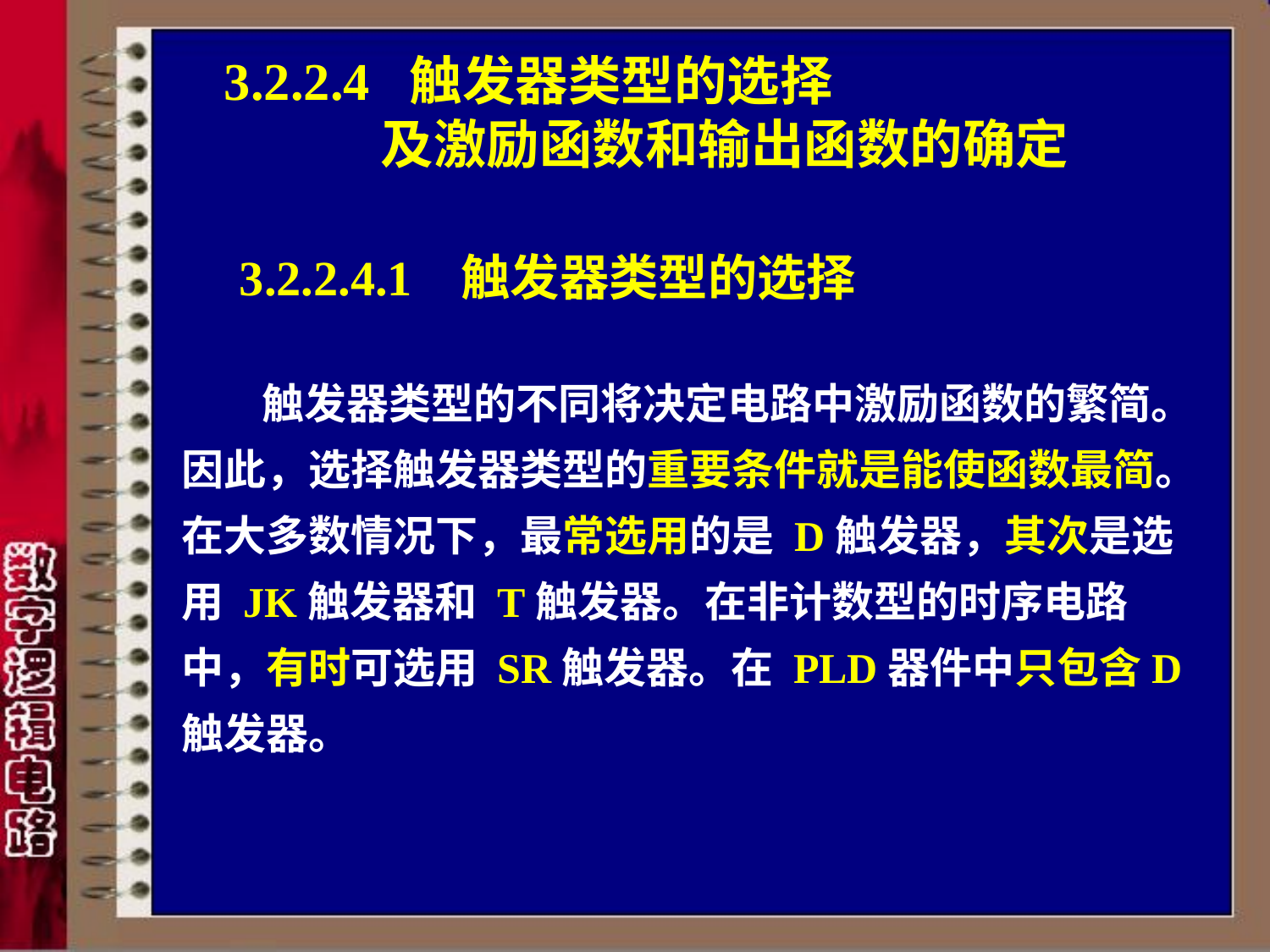

# 3.2.2.4  触发器类型的选择 及激励函数和输出函数的确定
         3.2.2.4.1   触发器类型的选择
触发器类型的不同将决定电路中激励函数的繁简。因此，选择触发器类型的重要条件就是能使函数最简。在大多数情况下，最常选用的是 D触发器，其次是选用 JK触发器和 T触发器。在非计数型的时序电路中，有时可选用 SR触发器。在 PLD器件中只包含D触发器。